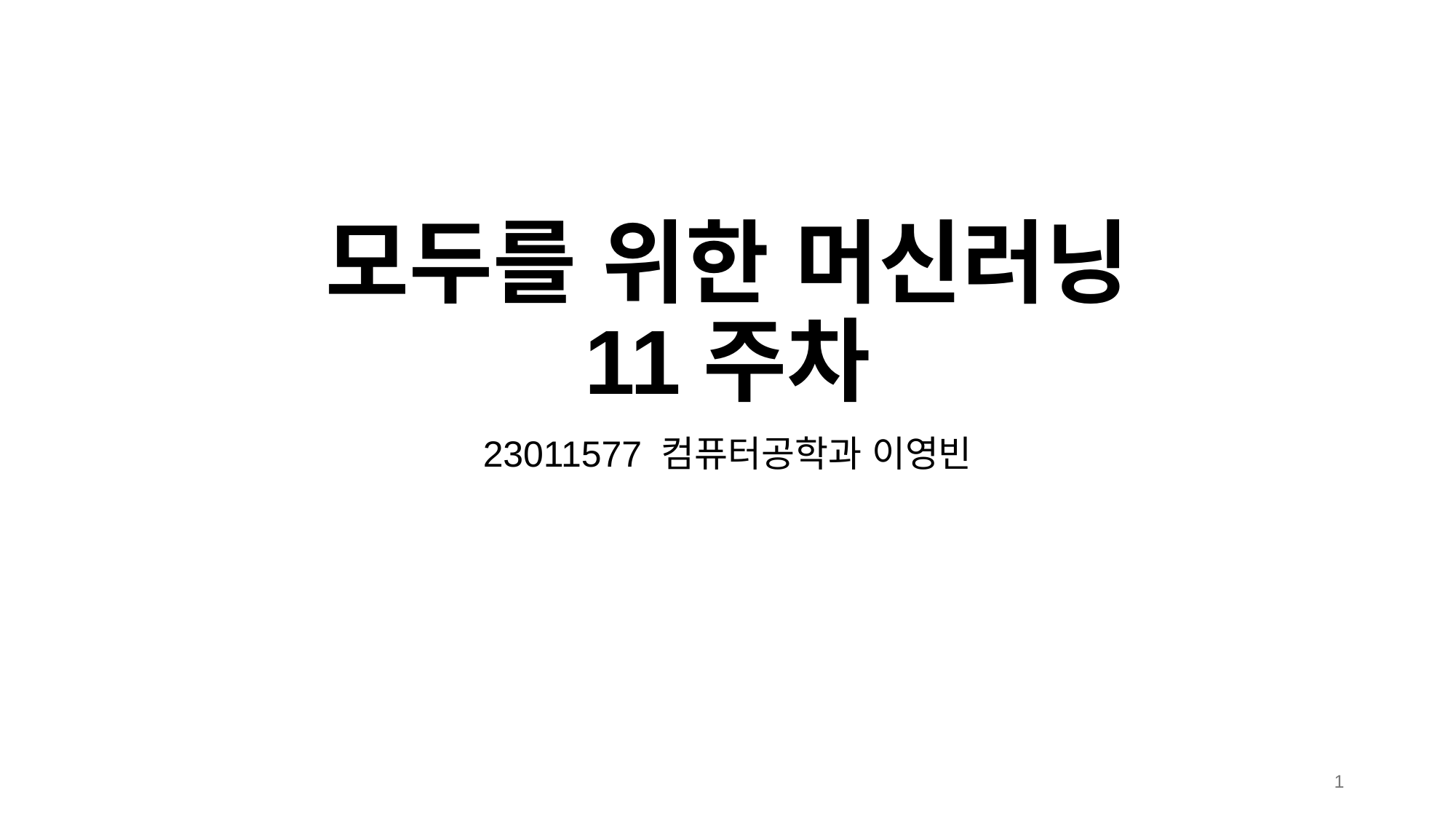

# 모두를 위한 머신러닝 11주차
23011577 컴퓨터공학과 이영빈
1